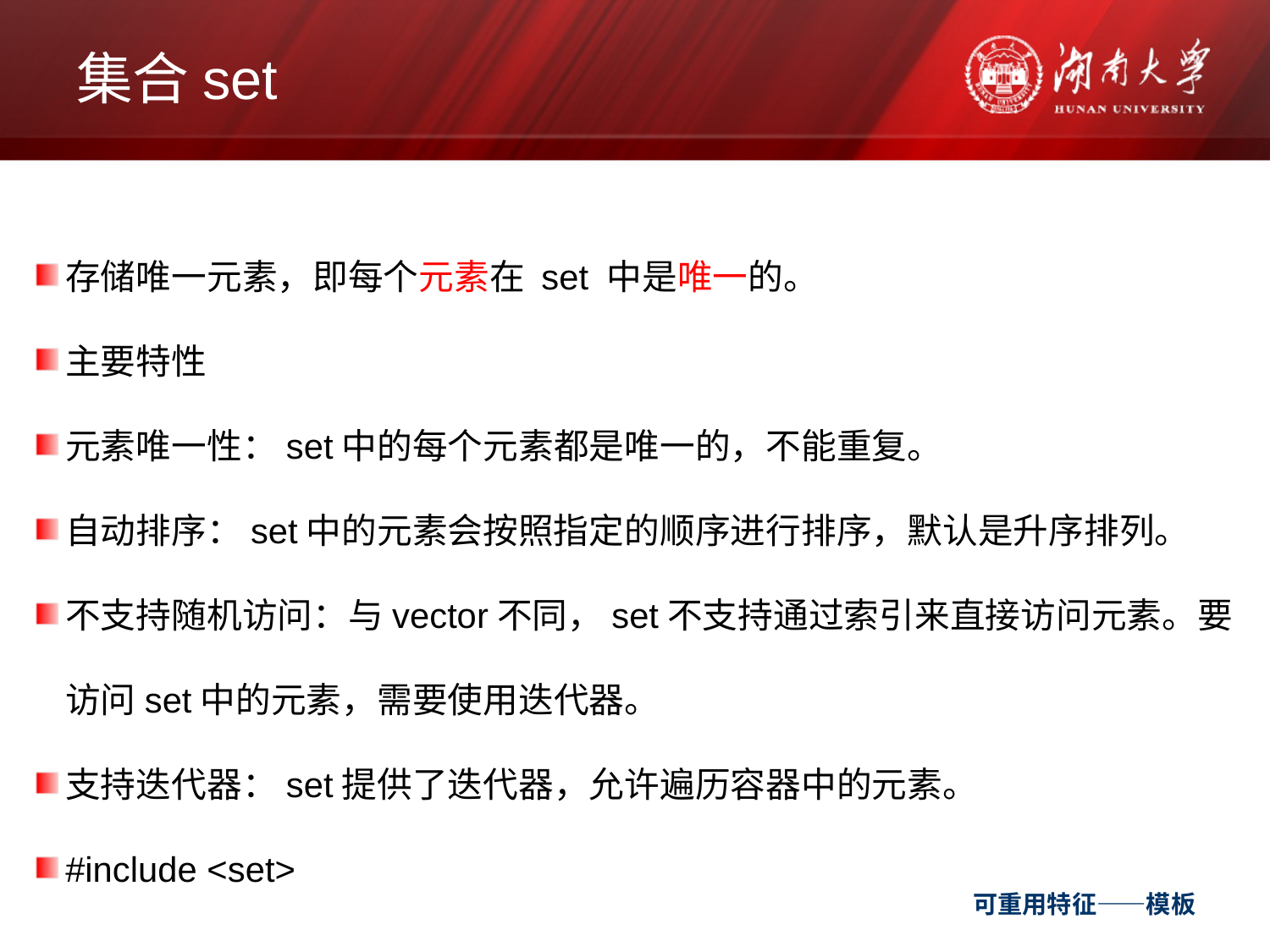

# 集合set
存储唯一元素，即每个元素在 set 中是唯一的。
主要特性
元素唯一性：set中的每个元素都是唯一的，不能重复。
自动排序：set中的元素会按照指定的顺序进行排序，默认是升序排列。
不支持随机访问：与vector不同，set不支持通过索引来直接访问元素。要访问set中的元素，需要使用迭代器。
支持迭代器：set提供了迭代器，允许遍历容器中的元素。
#include <set>